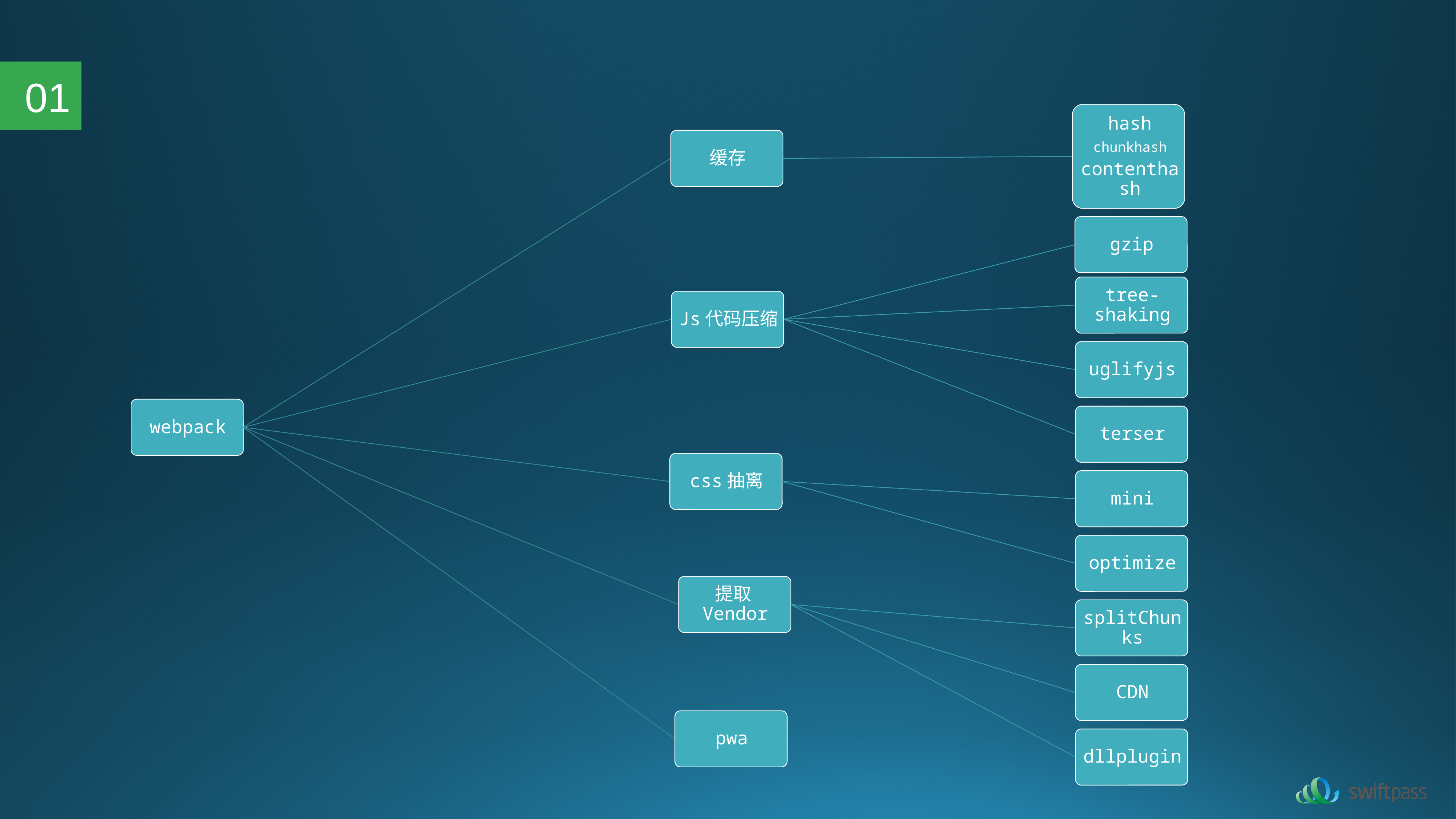

01
webpack

缓存

hash
chunkhash
contenthash

Js代码压缩

gzip

tree-shaking

uglifyjs

terser

css抽离

mini

optimize

pwa

提取Vendor

splitChunks

CDN

dllplugin